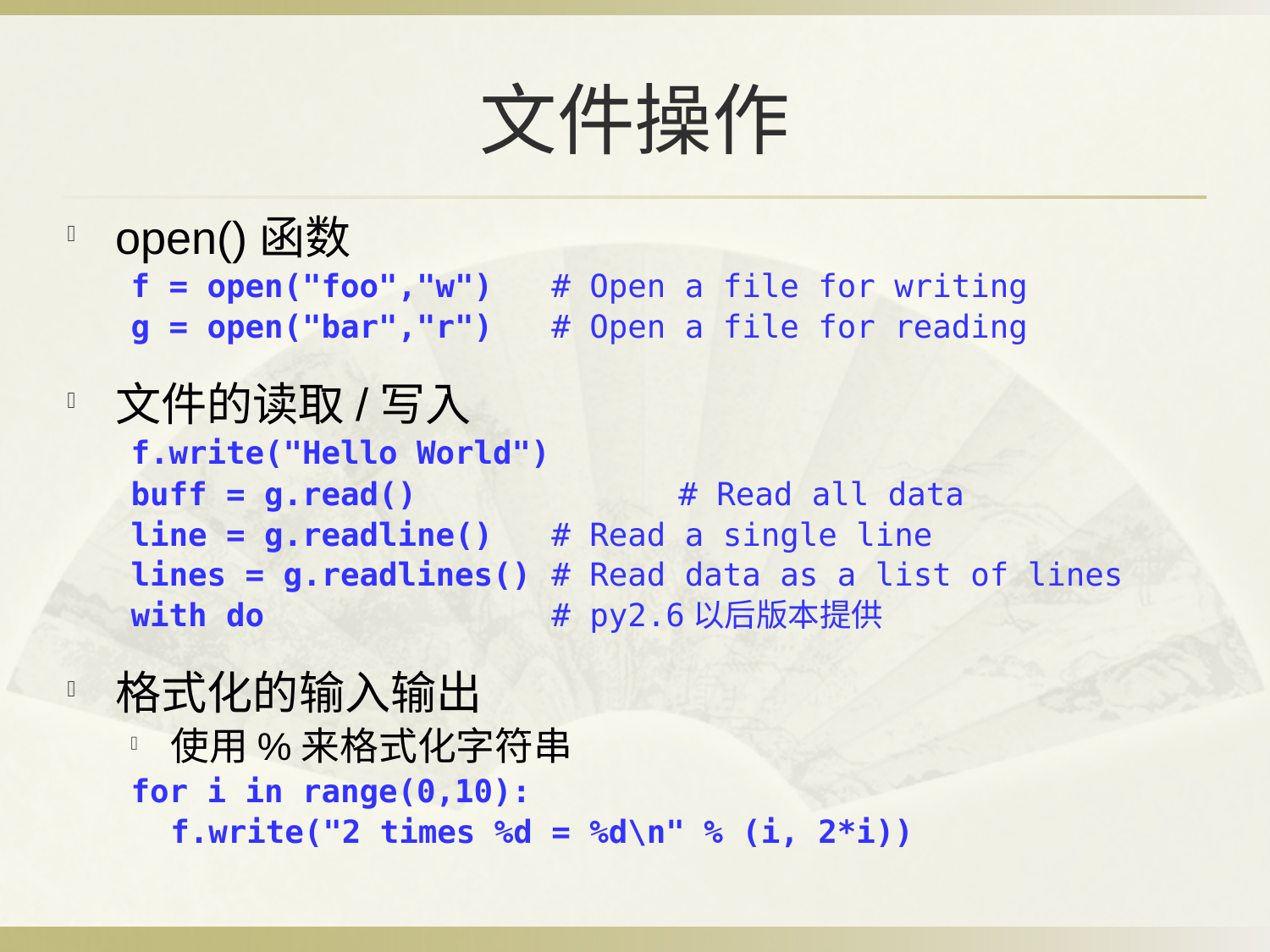

# 文件操作
open()函数
f = open("foo","w") 	# Open a file for writing
g = open("bar","r") 	# Open a file for reading

文件的读取/写入
f.write("Hello World")
buff = g.read() 		# Read all data
line = g.readline() 	# Read a single line
lines = g.readlines() 	# Read data as a list of lines
with do			# py2.6以后版本提供

格式化的输入输出
使用%来格式化字符串
for i in range(0,10):
	f.write("2 times %d = %d\n" % (i, 2*i))